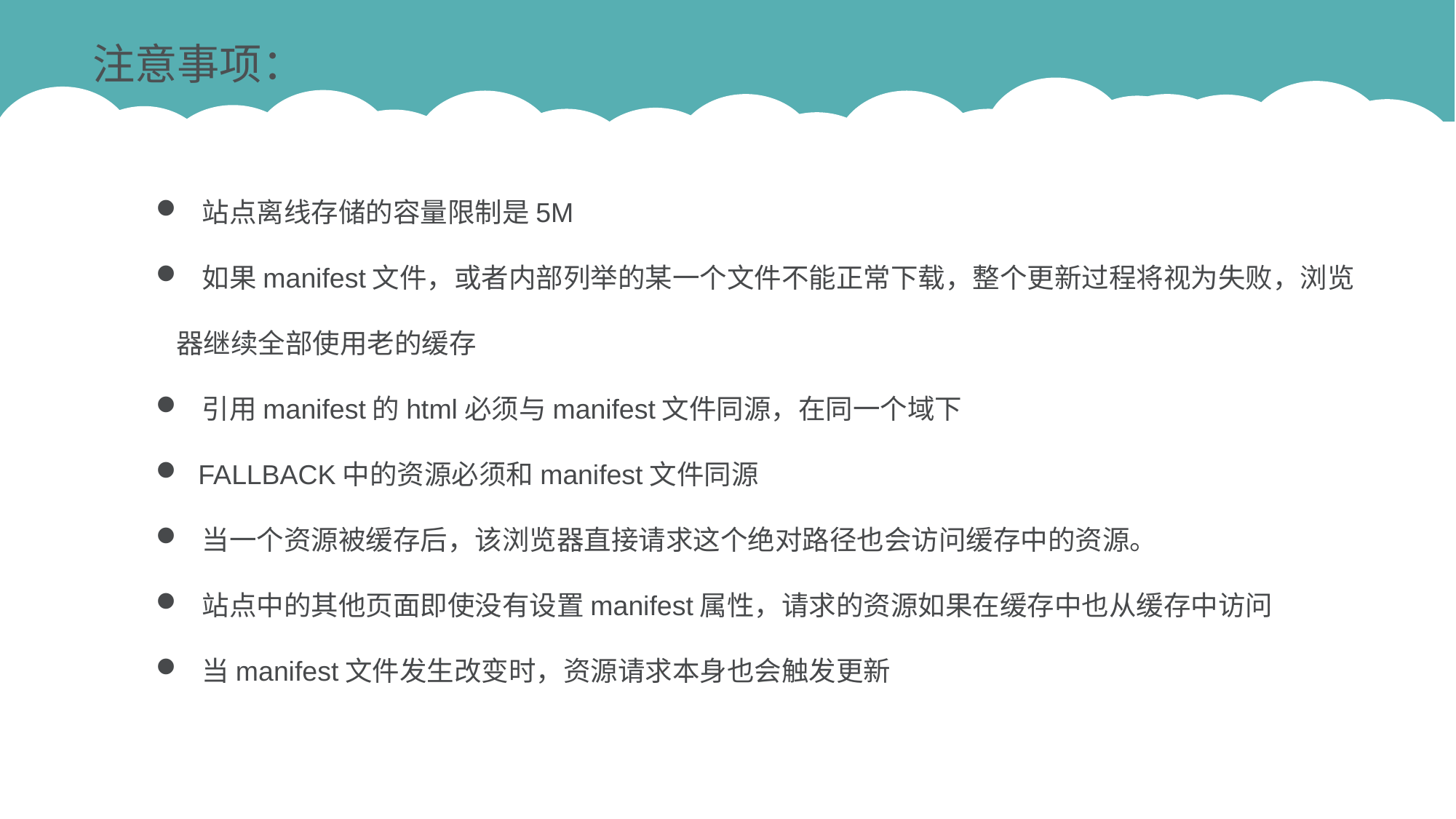

注意事项：
  站点离线存储的容量限制是5M
  如果manifest文件，或者内部列举的某一个文件不能正常下载，整个更新过程将视为失败，浏览器继续全部使用老的缓存
  引用manifest的html必须与manifest文件同源，在同一个域下
  FALLBACK中的资源必须和manifest文件同源
  当一个资源被缓存后，该浏览器直接请求这个绝对路径也会访问缓存中的资源。
  站点中的其他页面即使没有设置manifest属性，请求的资源如果在缓存中也从缓存中访问
  当manifest文件发生改变时，资源请求本身也会触发更新